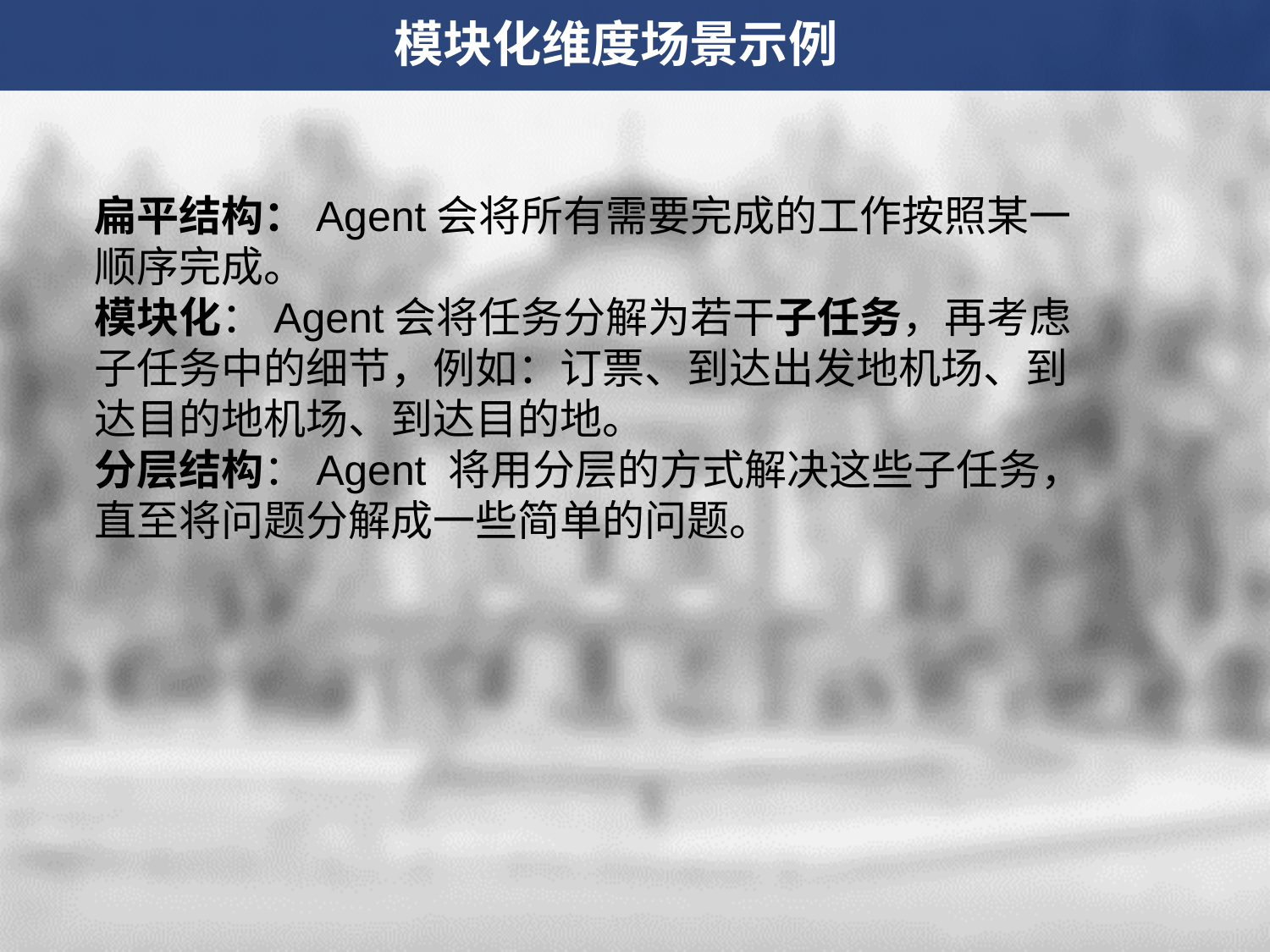

模块化维度场景示例
扁平结构：Agent会将所有需要完成的工作按照某一顺序完成。
模块化：Agent会将任务分解为若干子任务，再考虑子任务中的细节，例如：订票、到达出发地机场、到达目的地机场、到达目的地。
分层结构：Agent 将用分层的方式解决这些子任务，直至将问题分解成一些简单的问题。